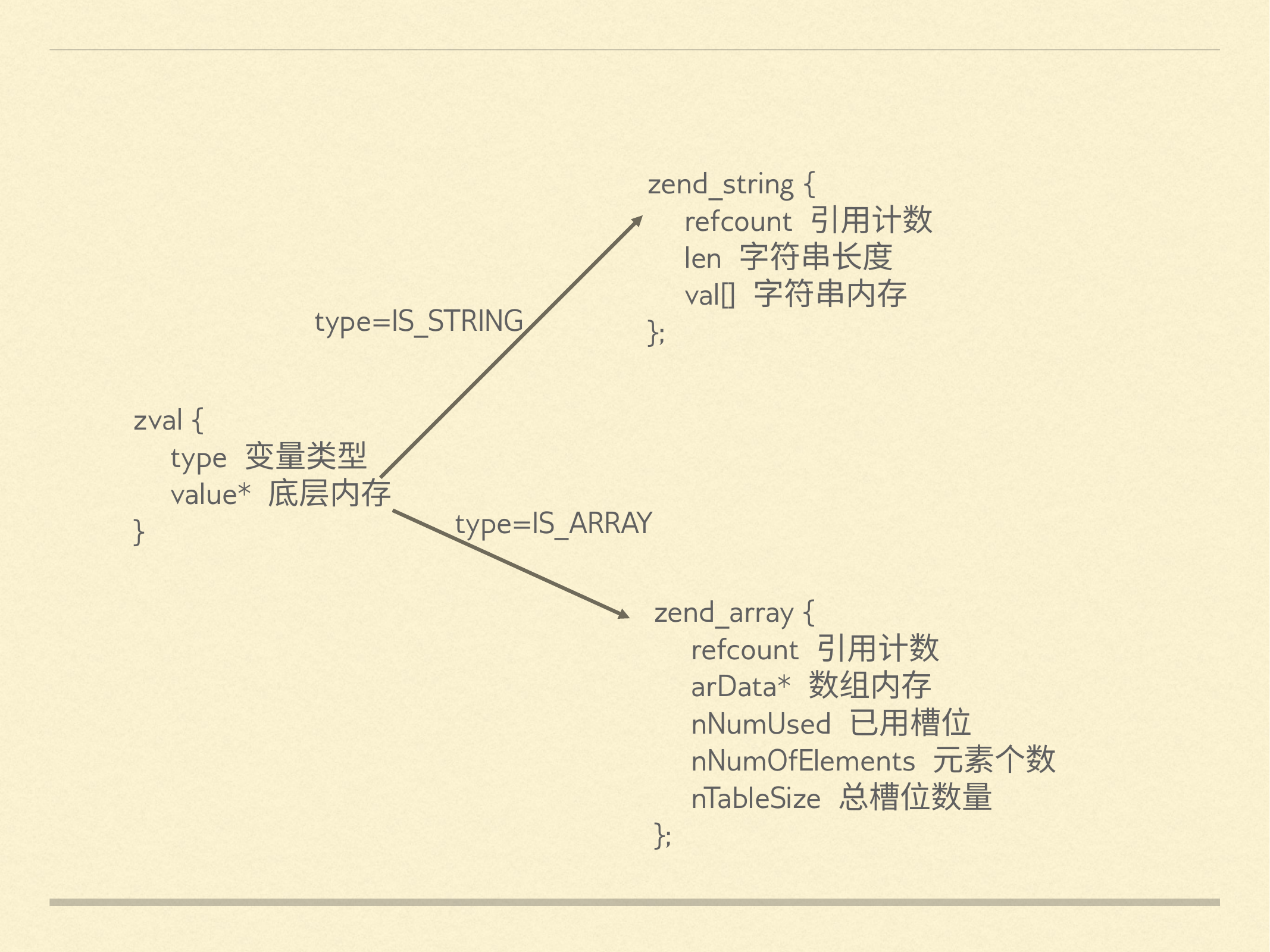

zend_string {
    refcount 引用计数
    len 字符串长度
    val[] 字符串内存
};

type=IS_STRING
zval {
    type 变量类型
    value* 底层内存
}
type=IS_ARRAY

zend_array {
    refcount 引用计数
    arData* 数组内存
    nNumUsed 已用槽位
    nNumOfElements 元素个数
    nTableSize 总槽位数量
};